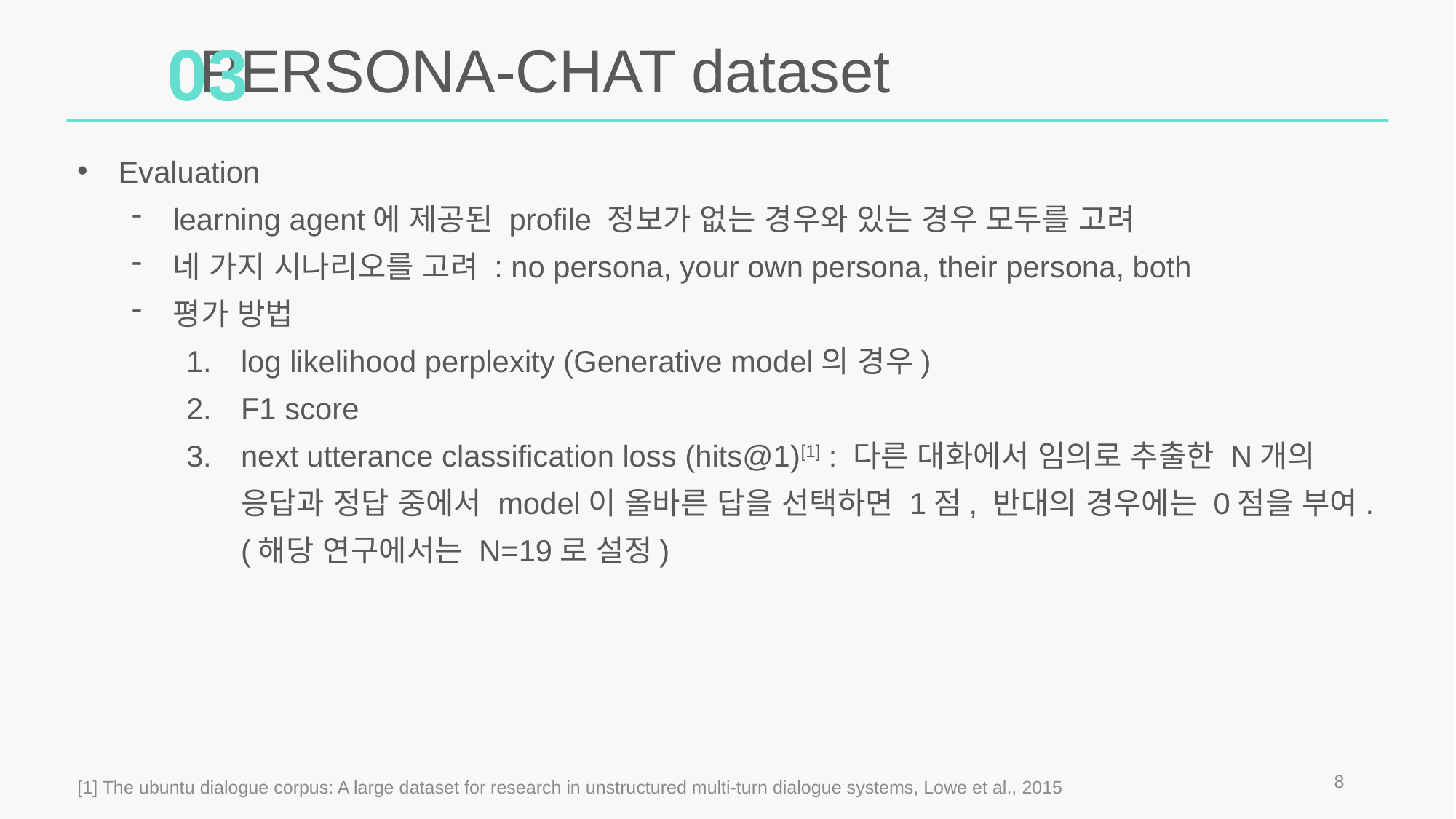

03
PERSONA-CHAT dataset

Evaluation
learning agent에 제공된 profile 정보가 없는 경우와 있는 경우 모두를 고려
네 가지 시나리오를 고려 : no persona, your own persona, their persona, both
평가 방법
log likelihood perplexity (Generative model의 경우)
F1 score
next utterance classification loss (hits@1)[1] : 다른 대화에서 임의로 추출한 N개의 응답과 정답 중에서 model이 올바른 답을 선택하면 1점, 반대의 경우에는 0점을 부여. (해당 연구에서는 N=19로 설정)
8
[1] The ubuntu dialogue corpus: A large dataset for research in unstructured multi-turn dialogue systems, Lowe et al., 2015